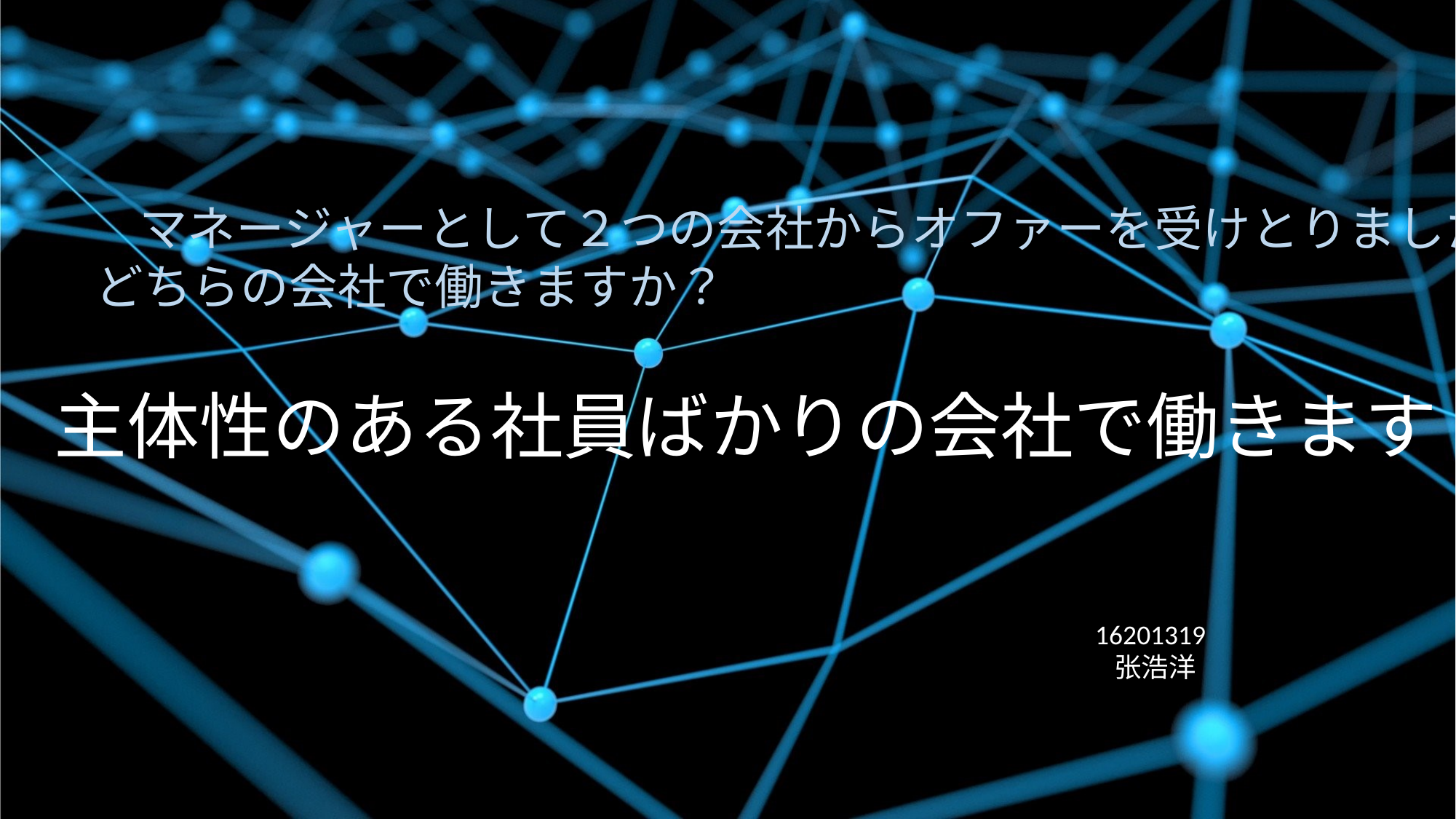

マネージャーとして２つの会社からオファーを受けとりました。
どちらの会社で働きますか？

主体性のある社員ばかりの会社で働きます
16201319
  张浩洋